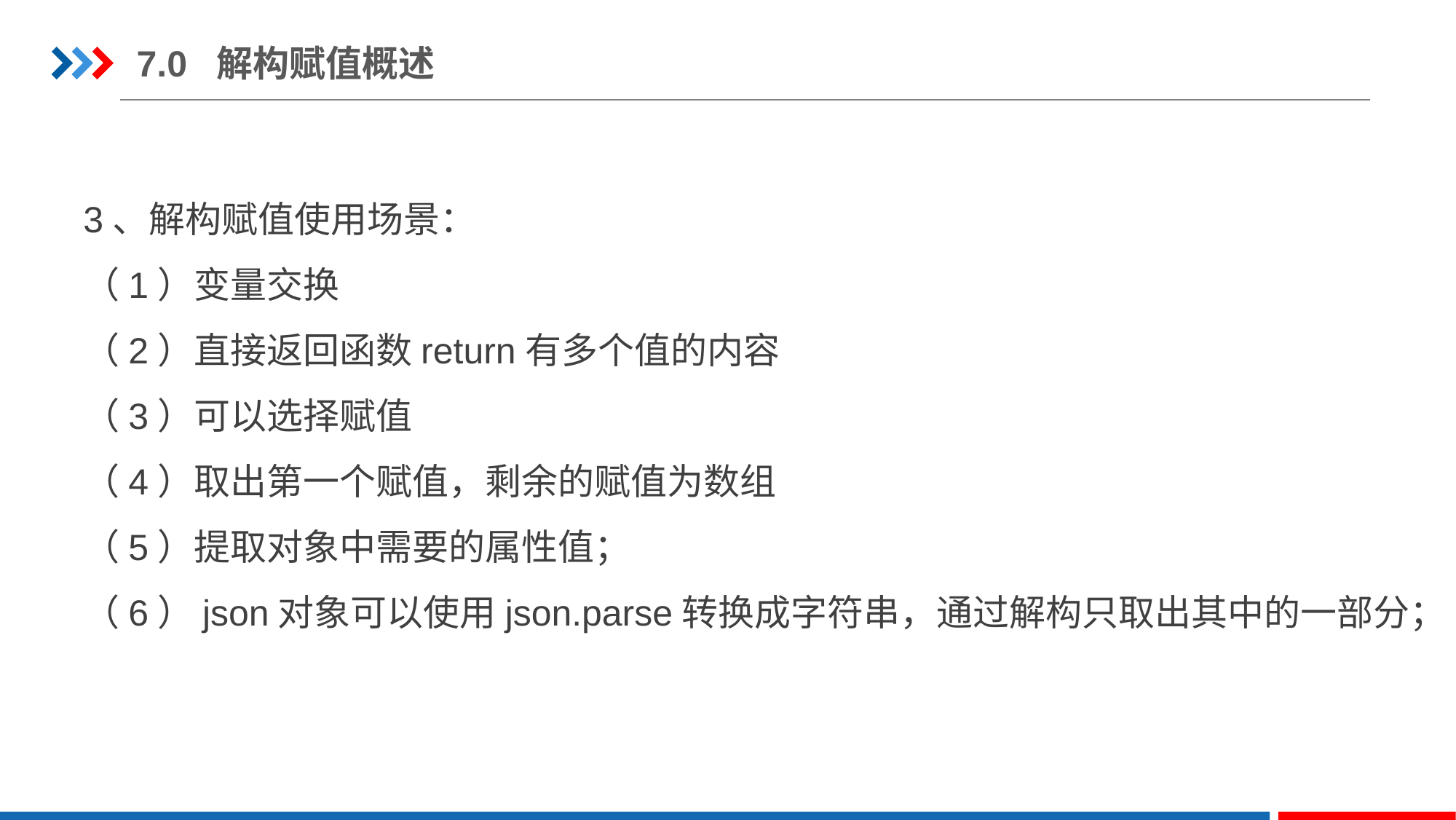

7.0  解构赋值概述
3、解构赋值使用场景：
（1）变量交换
（2）直接返回函数return有多个值的内容
（3）可以选择赋值
（4）取出第一个赋值，剩余的赋值为数组
（5）提取对象中需要的属性值；
（6）json对象可以使用json.parse转换成字符串，通过解构只取出其中的一部分；